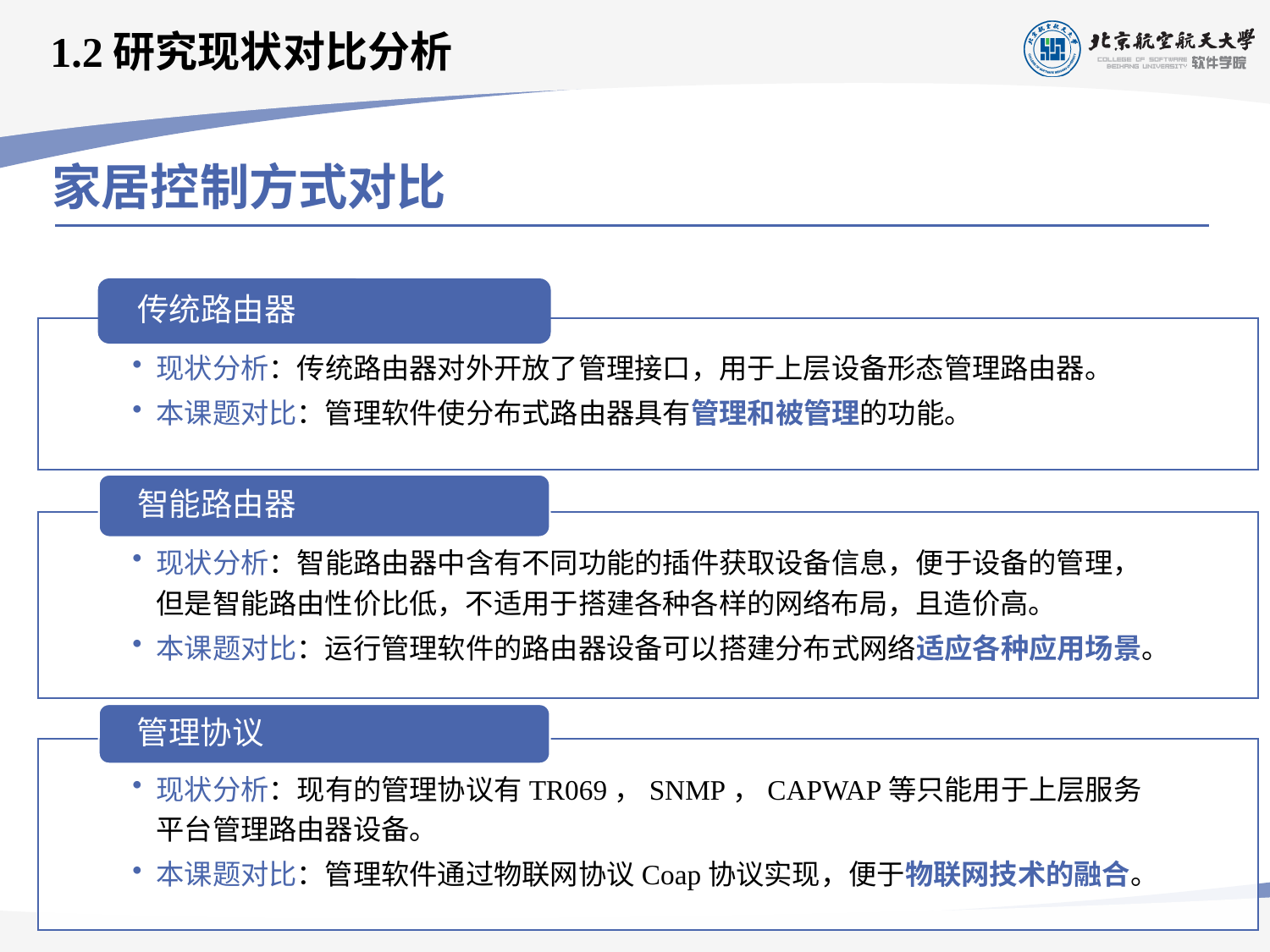

1.2研究现状对比分析
家居控制方式对比
现状分析：传统路由器对外开放了管理接口，用于上层设备形态管理路由器。
本课题对比：管理软件使分布式路由器具有管理和被管理的功能。
传统路由器
现状分析：智能路由器中含有不同功能的插件获取设备信息，便于设备的管理，但是智能路由性价比低，不适用于搭建各种各样的网络布局，且造价高。
本课题对比：运行管理软件的路由器设备可以搭建分布式网络适应各种应用场景。
智能路由器
现状分析：现有的管理协议有TR069，SNMP，CAPWAP等只能用于上层服务平台管理路由器设备。
本课题对比：管理软件通过物联网协议Coap协议实现，便于物联网技术的融合。
管理协议